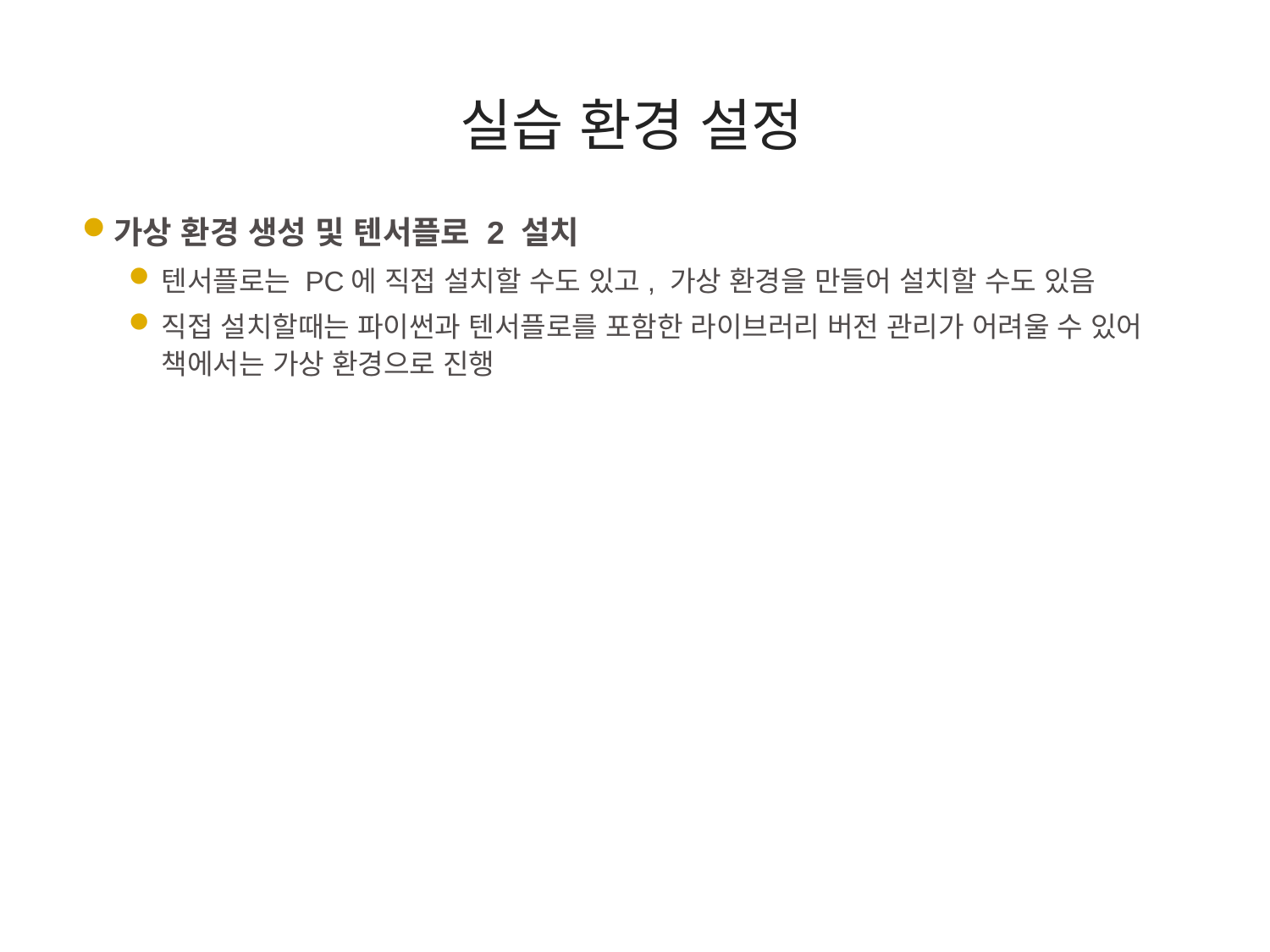

실습 환경 설정
가상 환경 생성 및 텐서플로 2 설치
텐서플로는 PC에 직접 설치할 수도 있고, 가상 환경을 만들어 설치할 수도 있음
직접 설치할때는 파이썬과 텐서플로를 포함한 라이브러리 버전 관리가 어려울 수 있어 책에서는 가상 환경으로 진행